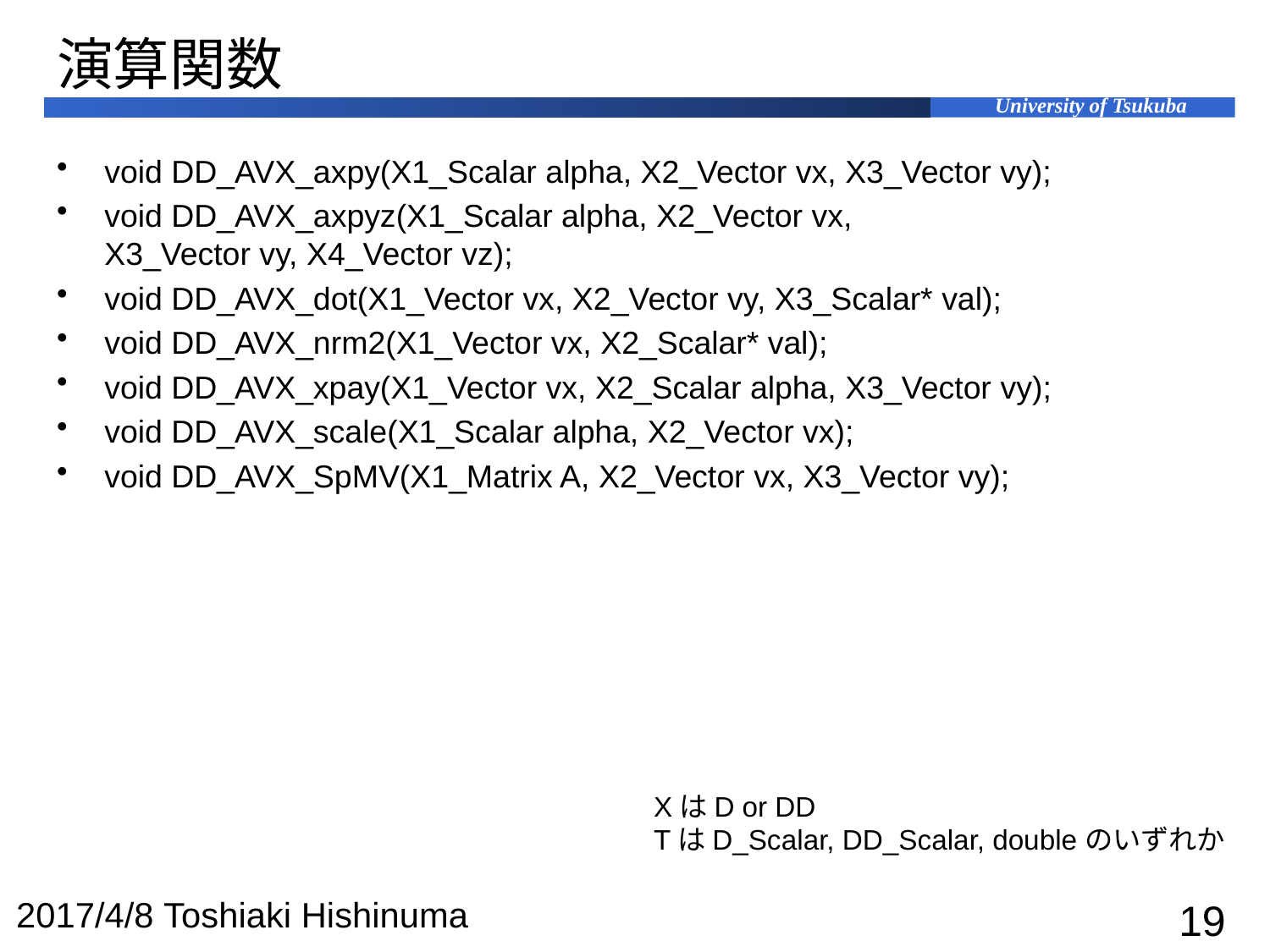

# 演算関数
void DD_AVX_axpy(X1_Scalar alpha, X2_Vector vx, X3_Vector vy);
void DD_AVX_axpyz(X1_Scalar alpha, X2_Vector vx,
X3_Vector vy, X4_Vector vz);
void DD_AVX_dot(X1_Vector vx, X2_Vector vy, X3_Scalar* val);
void DD_AVX_nrm2(X1_Vector vx, X2_Scalar* val);
void DD_AVX_xpay(X1_Vector vx, X2_Scalar alpha, X3_Vector vy);
void DD_AVX_scale(X1_Scalar alpha, X2_Vector vx);
void DD_AVX_SpMV(X1_Matrix A, X2_Vector vx, X3_Vector vy);
XはD or DD
TはD_Scalar, DD_Scalar, doubleのいずれか
2017/4/8 Toshiaki Hishinuma
19